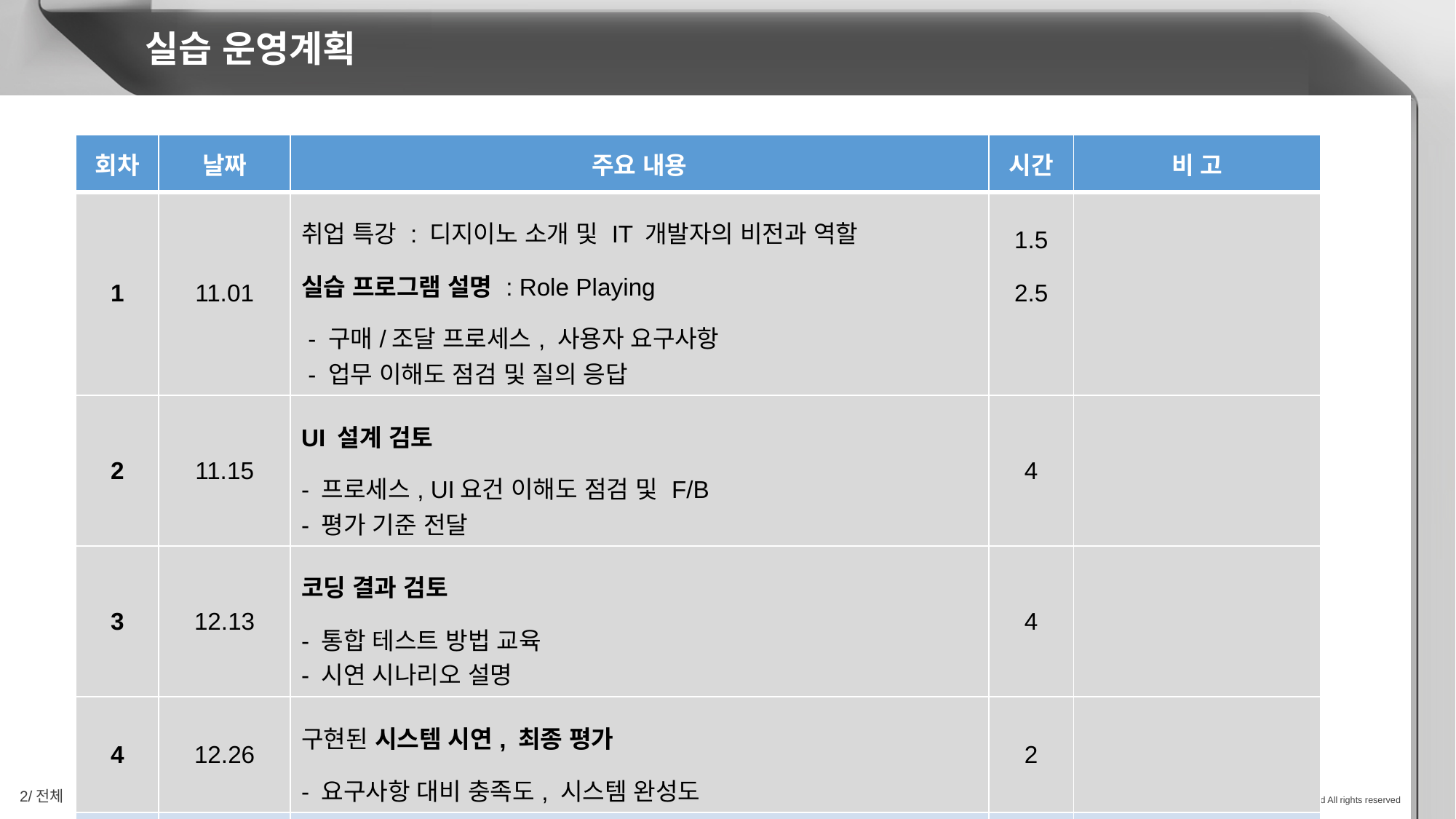

실습 운영계획
| 회차 | 날짜 | 주요 내용 | 시간 | 비 고 |
| --- | --- | --- | --- | --- |
| 1 | 11.01 | 취업 특강 : 디지이노 소개 및 IT 개발자의 비전과 역할 실습 프로그램 설명 : Role Playing - 구매/조달 프로세스, 사용자 요구사항 - 업무 이해도 점검 및 질의 응답 | 1.5 2.5 |  |
| 2 | 11.15 | UI 설계 검토 - 프로세스, UI요건 이해도 점검 및 F/B - 평가 기준 전달 | 4 |  |
| 3 | 12.13 | 코딩 결과 검토 - 통합 테스트 방법 교육 - 시연 시나리오 설명 | 4 |  |
| 4 | 12.26 | 구현된 시스템 시연, 최종 평가 - 요구사항 대비 충족도, 시스템 완성도 | 2 |  |
|  |  | Total | 14 |  |